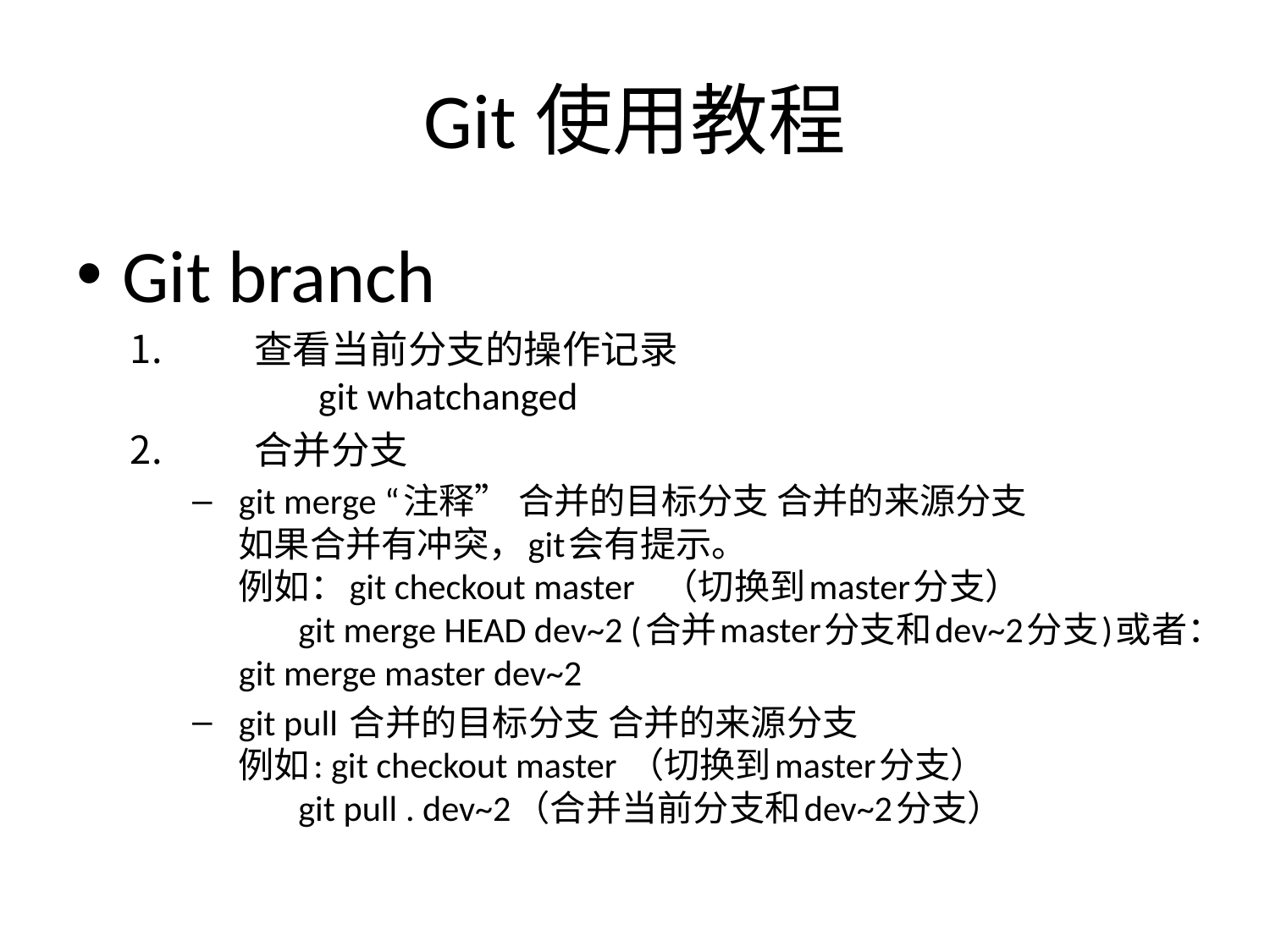

# Git使用教程
Git branch
查看当前分支的操作记录 
       git whatchanged
合并分支
git merge “注释” 合并的目标分支 合并的来源分支 
如果合并有冲突，git会有提示。 
例如：git checkout master   （切换到master分支） 
       git merge HEAD dev~2 (合并master分支和dev~2分支)或者：git merge master dev~2
git pull 合并的目标分支 合并的来源分支 
例如: git checkout master （切换到master分支） 
       git pull . dev~2（合并当前分支和dev~2分支）